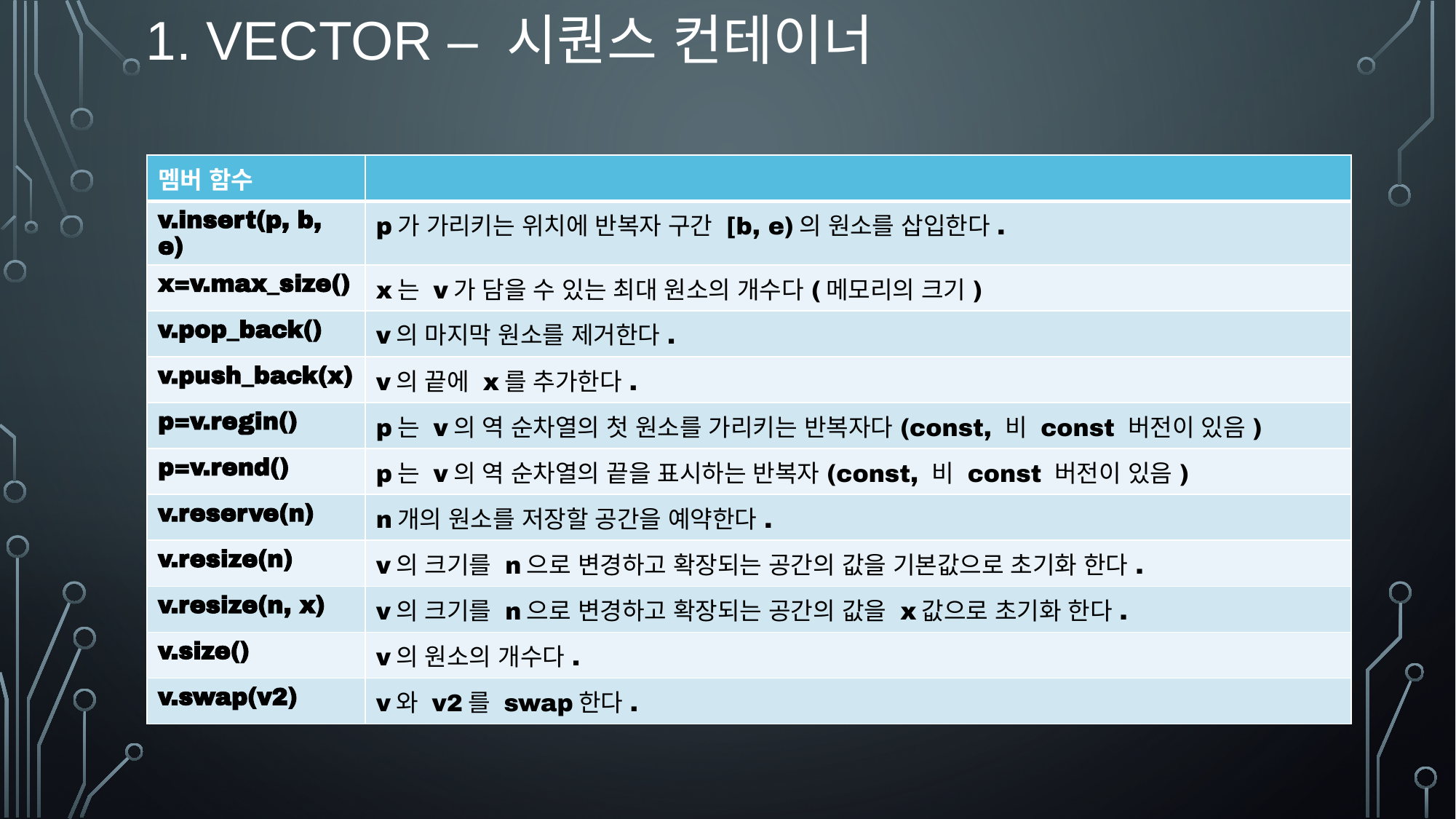

# 1. Vector – 시퀀스 컨테이너
| 멤버 함수 |  |
| --- | --- |
| v.insert(p, b, e) | p가 가리키는 위치에 반복자 구간 [b, e)의 원소를 삽입한다. |
| x=v.max\_size() | x는 v가 담을 수 있는 최대 원소의 개수다(메모리의 크기) |
| v.pop\_back() | v의 마지막 원소를 제거한다. |
| v.push\_back(x) | v의 끝에 x를 추가한다. |
| p=v.regin() | p는 v의 역 순차열의 첫 원소를 가리키는 반복자다(const, 비 const 버전이 있음) |
| p=v.rend() | p는 v의 역 순차열의 끝을 표시하는 반복자(const, 비 const 버전이 있음) |
| v.reserve(n) | n개의 원소를 저장할 공간을 예약한다. |
| v.resize(n) | v의 크기를 n으로 변경하고 확장되는 공간의 값을 기본값으로 초기화 한다. |
| v.resize(n, x) | v의 크기를 n으로 변경하고 확장되는 공간의 값을 x값으로 초기화 한다. |
| v.size() | v의 원소의 개수다. |
| v.swap(v2) | v와 v2를 swap한다. |